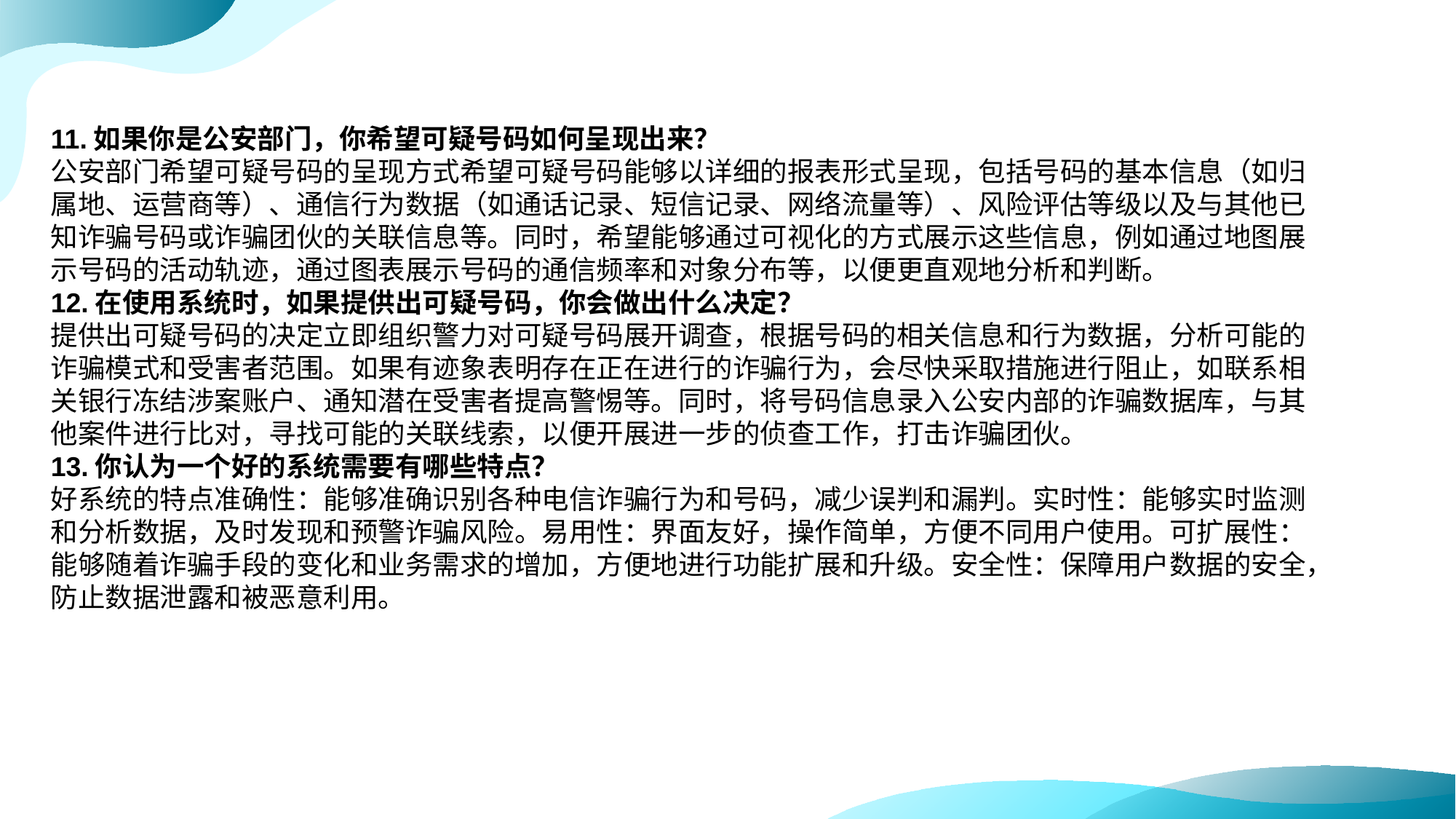

11.如果你是公安部门，你希望可疑号码如何呈现出来？
公安部门希望可疑号码的呈现方式希望可疑号码能够以详细的报表形式呈现，包括号码的基本信息（如归属地、运营商等）、通信行为数据（如通话记录、短信记录、网络流量等）、风险评估等级以及与其他已知诈骗号码或诈骗团伙的关联信息等。同时，希望能够通过可视化的方式展示这些信息，例如通过地图展示号码的活动轨迹，通过图表展示号码的通信频率和对象分布等，以便更直观地分析和判断。
12.在使用系统时，如果提供出可疑号码，你会做出什么决定？
提供出可疑号码的决定立即组织警力对可疑号码展开调查，根据号码的相关信息和行为数据，分析可能的诈骗模式和受害者范围。如果有迹象表明存在正在进行的诈骗行为，会尽快采取措施进行阻止，如联系相关银行冻结涉案账户、通知潜在受害者提高警惕等。同时，将号码信息录入公安内部的诈骗数据库，与其他案件进行比对，寻找可能的关联线索，以便开展进一步的侦查工作，打击诈骗团伙。
13.你认为一个好的系统需要有哪些特点？
好系统的特点准确性：能够准确识别各种电信诈骗行为和号码，减少误判和漏判。实时性：能够实时监测和分析数据，及时发现和预警诈骗风险。易用性：界面友好，操作简单，方便不同用户使用。可扩展性：能够随着诈骗手段的变化和业务需求的增加，方便地进行功能扩展和升级。安全性：保障用户数据的安全，防止数据泄露和被恶意利用。